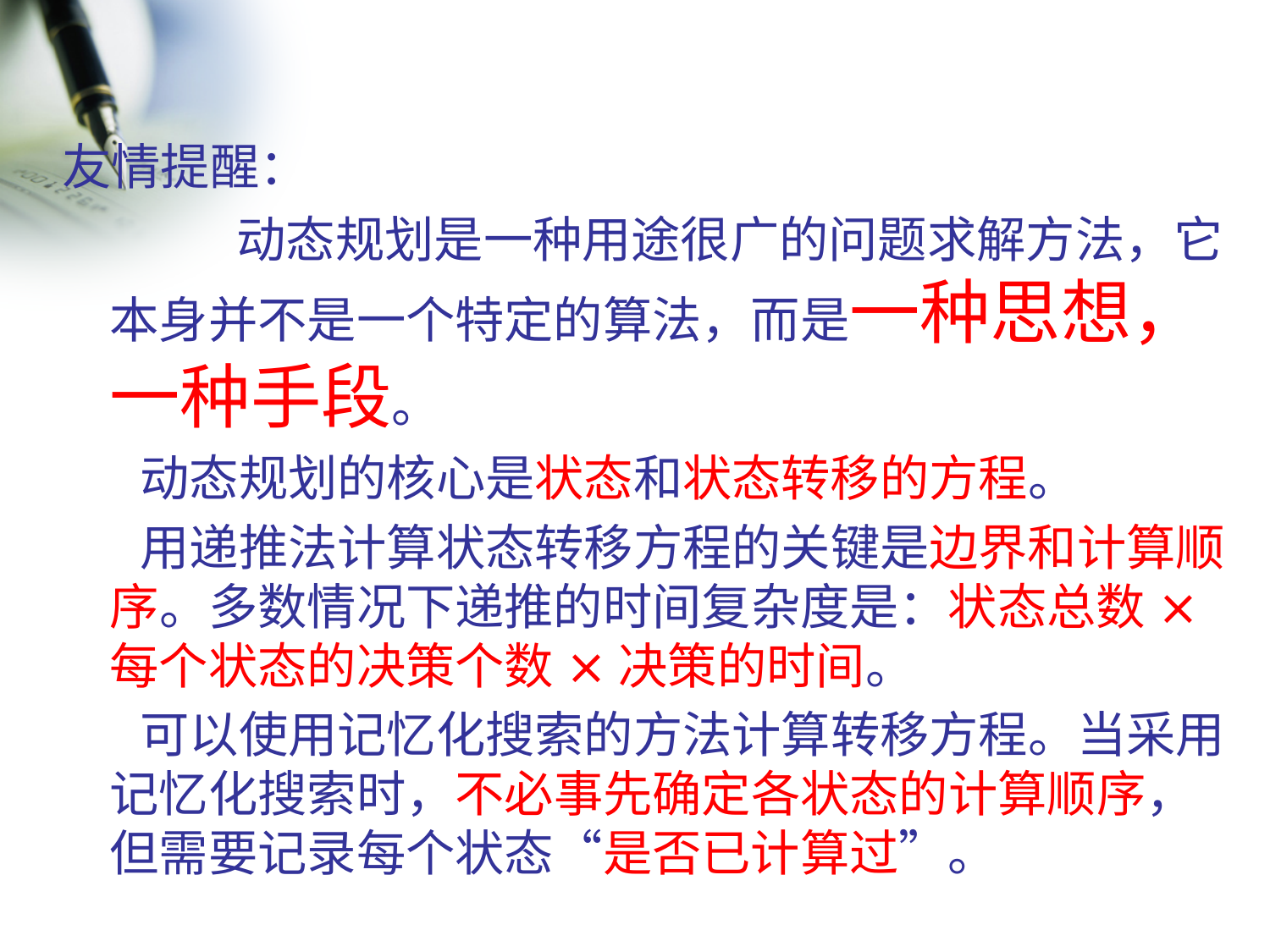

友情提醒：
		动态规划是一种用途很广的问题求解方法，它本身并不是一个特定的算法，而是一种思想，一种手段。
      动态规划的核心是状态和状态转移的方程。
      用递推法计算状态转移方程的关键是边界和计算顺序。多数情况下递推的时间复杂度是：状态总数×每个状态的决策个数×决策的时间。
      可以使用记忆化搜索的方法计算转移方程。当采用记忆化搜索时，不必事先确定各状态的计算顺序，但需要记录每个状态“是否已计算过”。